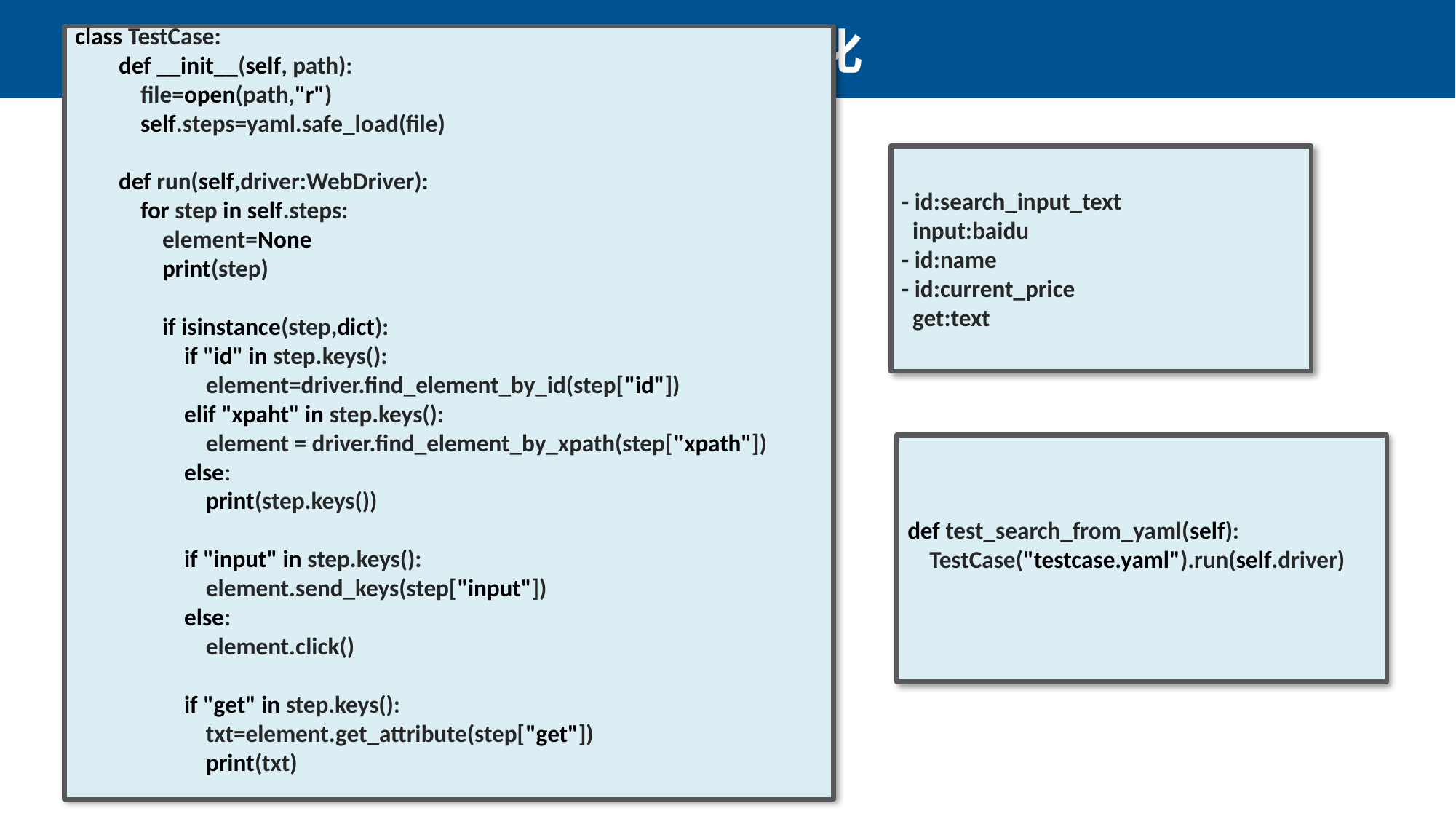

数据驱动与参数化
class TestCase:
        def __init__(self, path):
            file=open(path,"r")
            self.steps=yaml.safe_load(file)
        def run(self,driver:WebDriver):
            for step in self.steps:
                element=None
                print(step)
                if isinstance(step,dict):
                    if "id" in step.keys():
                        element=driver.find_element_by_id(step["id"])
                    elif "xpaht" in step.keys():
                        element = driver.find_element_by_xpath(step["xpath"])
                    else:
                        print(step.keys())
                    if "input" in step.keys():
                        element.send_keys(step["input"])
                    else:
                        element.click()
                    if "get" in step.keys():
                        txt=element.get_attribute(step["get"])
                        print(txt)
- id:search_input_text
  input:baidu
- id:name
- id:current_price
  get:text
def test_search_from_yaml(self):
    TestCase("testcase.yaml").run(self.driver)